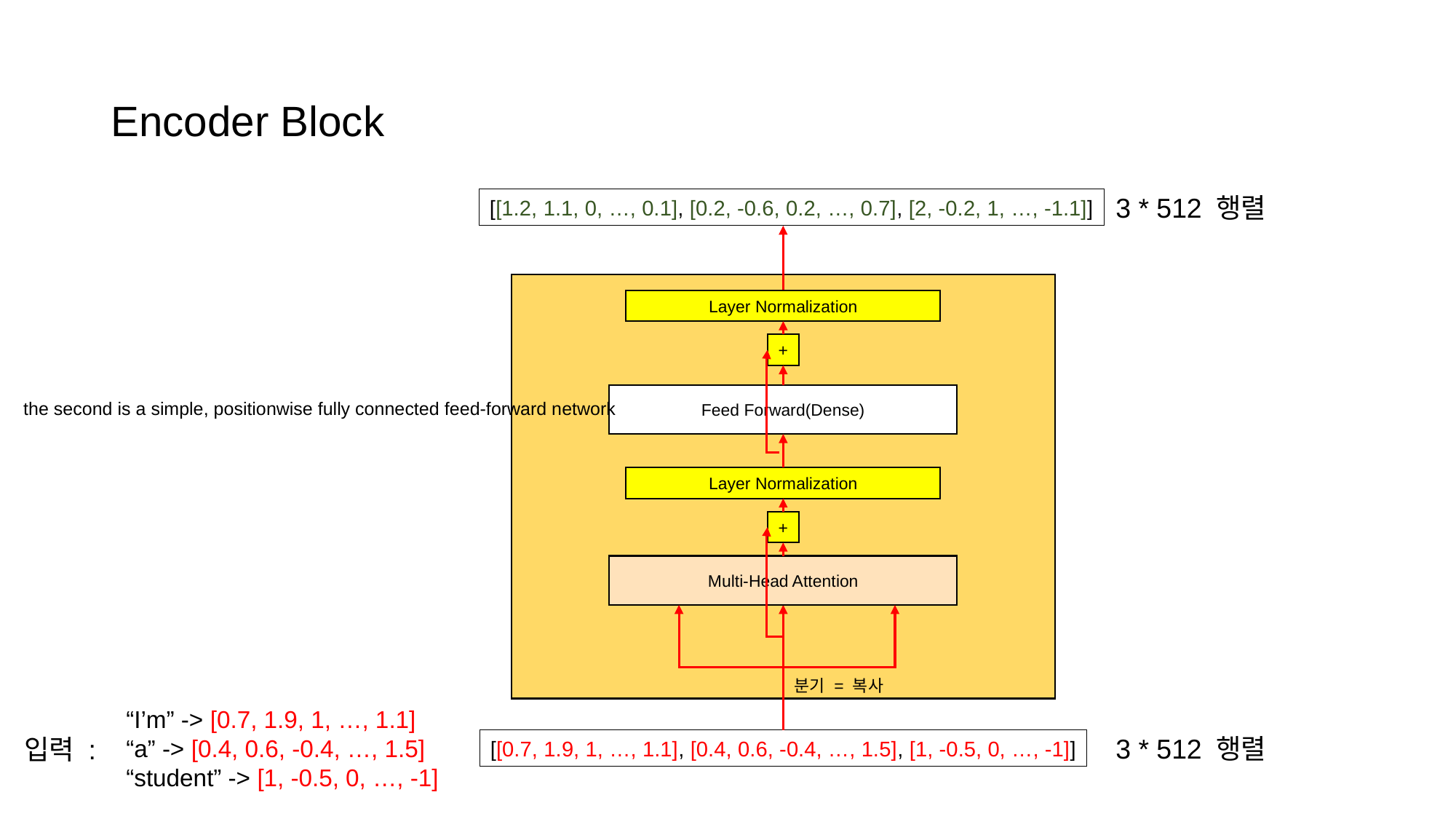

# Encoder Block
3 * 512 행렬
[[1.2, 1.1, 0, …, 0.1], [0.2, -0.6, 0.2, …, 0.7], [2, -0.2, 1, …, -1.1]]
Encoder Block
Layer Normalization
+
Feed Forward(Dense)
the second is a simple, positionwise fully connected feed-forward network
Layer Normalization
+
Multi-Head Attention
분기 = 복사
“I’m” -> [0.7, 1.9, 1, …, 1.1]
“a” -> [0.4, 0.6, -0.4, …, 1.5]
“student” -> [1, -0.5, 0, …, -1]
3 * 512 행렬
입력 :
[[0.7, 1.9, 1, …, 1.1], [0.4, 0.6, -0.4, …, 1.5], [1, -0.5, 0, …, -1]]